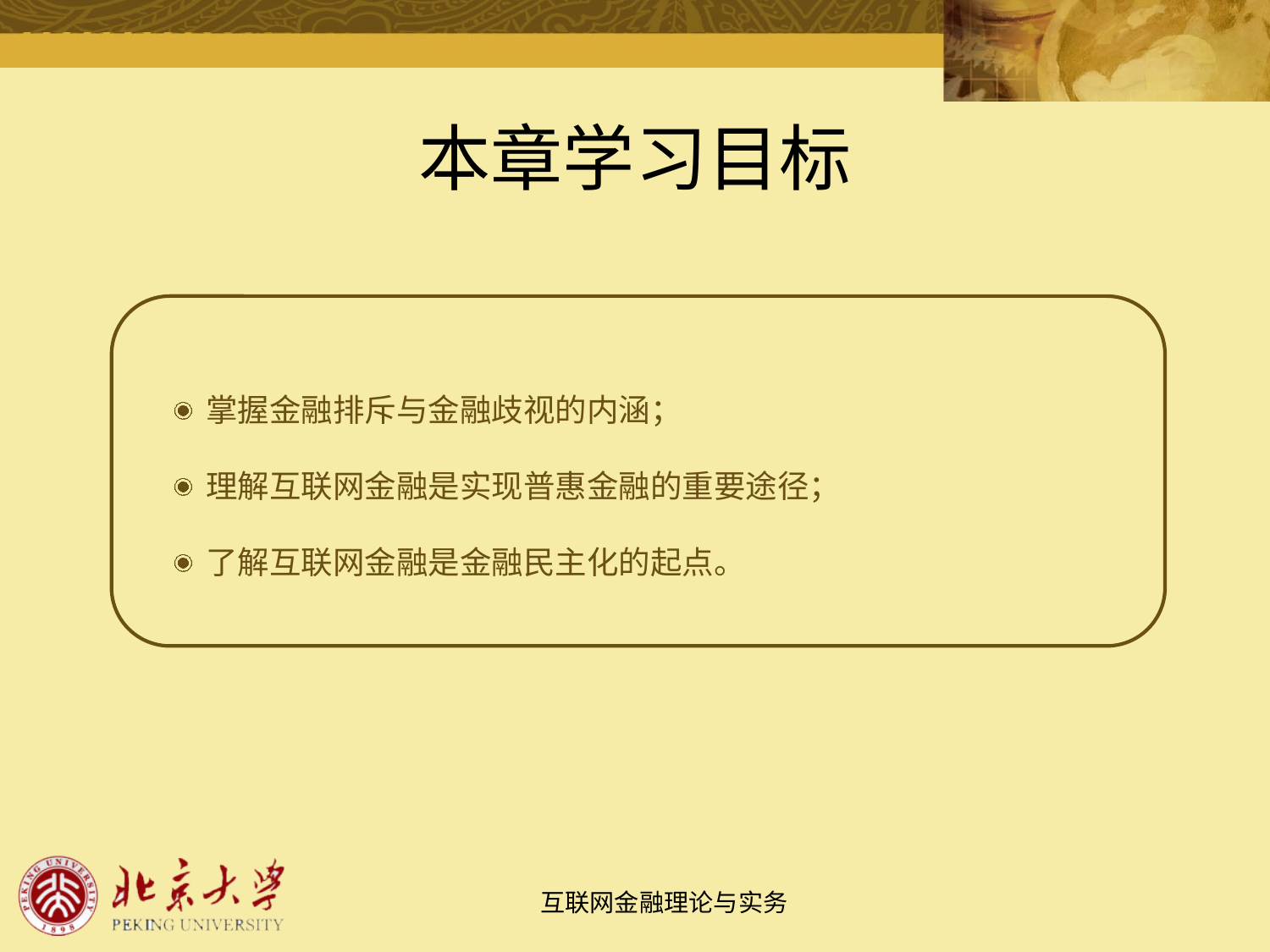

# 本章学习目标

掌握金融排斥与金融歧视的内涵；
理解互联网金融是实现普惠金融的重要途径；
了解互联网金融是金融民主化的起点。